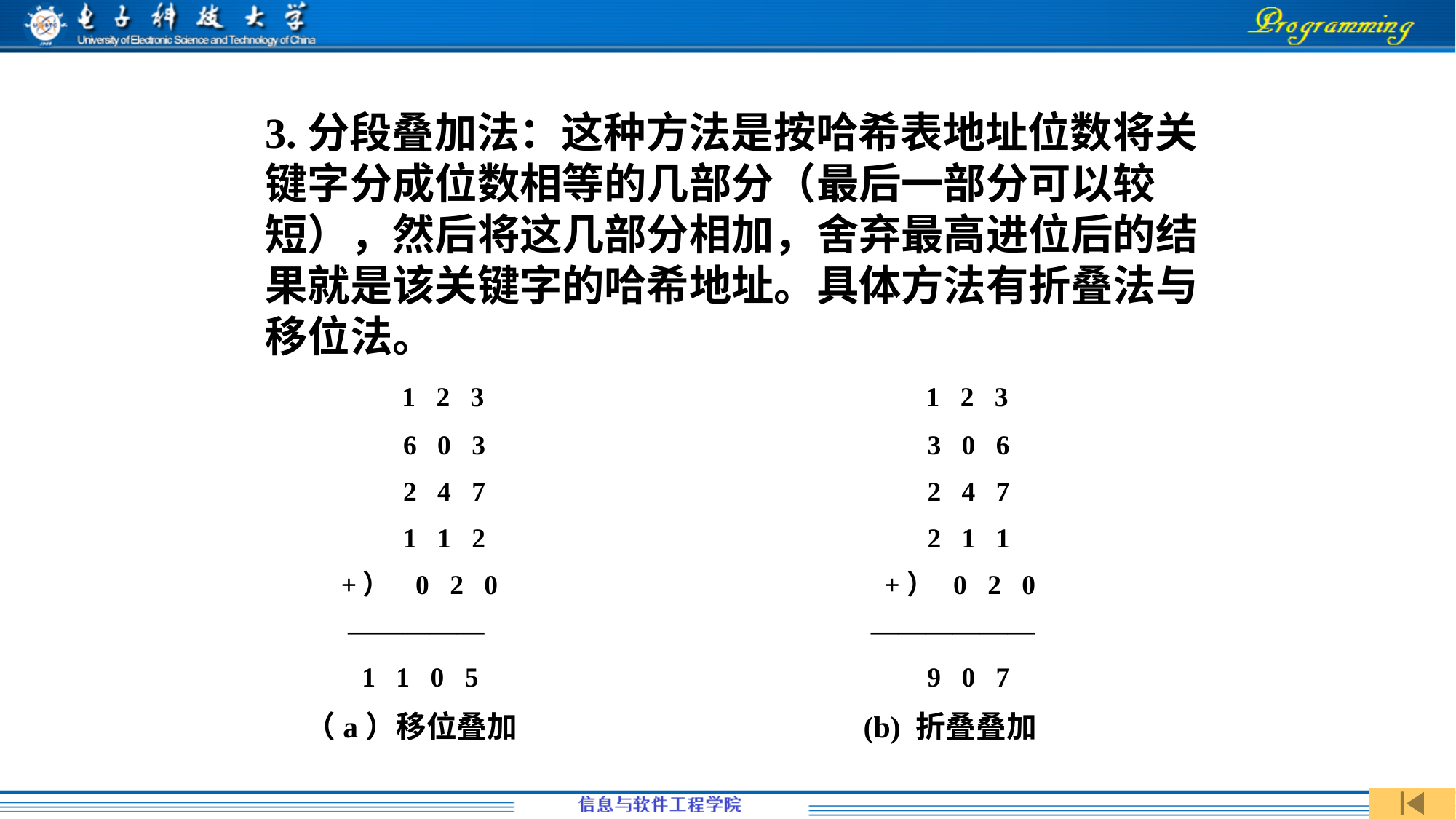

3.分段叠加法：这种方法是按哈希表地址位数将关键字分成位数相等的几部分（最后一部分可以较短），然后将这几部分相加，舍弃最高进位后的结果就是该关键字的哈希地址。具体方法有折叠法与移位法。
            1   2   3                                                                1   2   3
                6   0   3                                                                3   0   6
                2   4   7                                                                2   4   7
                1   1   2                                                                2   1   1
       +）   0   2   0                                                        +）  0   2   0
        —————                                                        ——————
          1   1   0   5                                                                 9   0   7
 （a）移位叠加                                                 (b) 折叠叠加